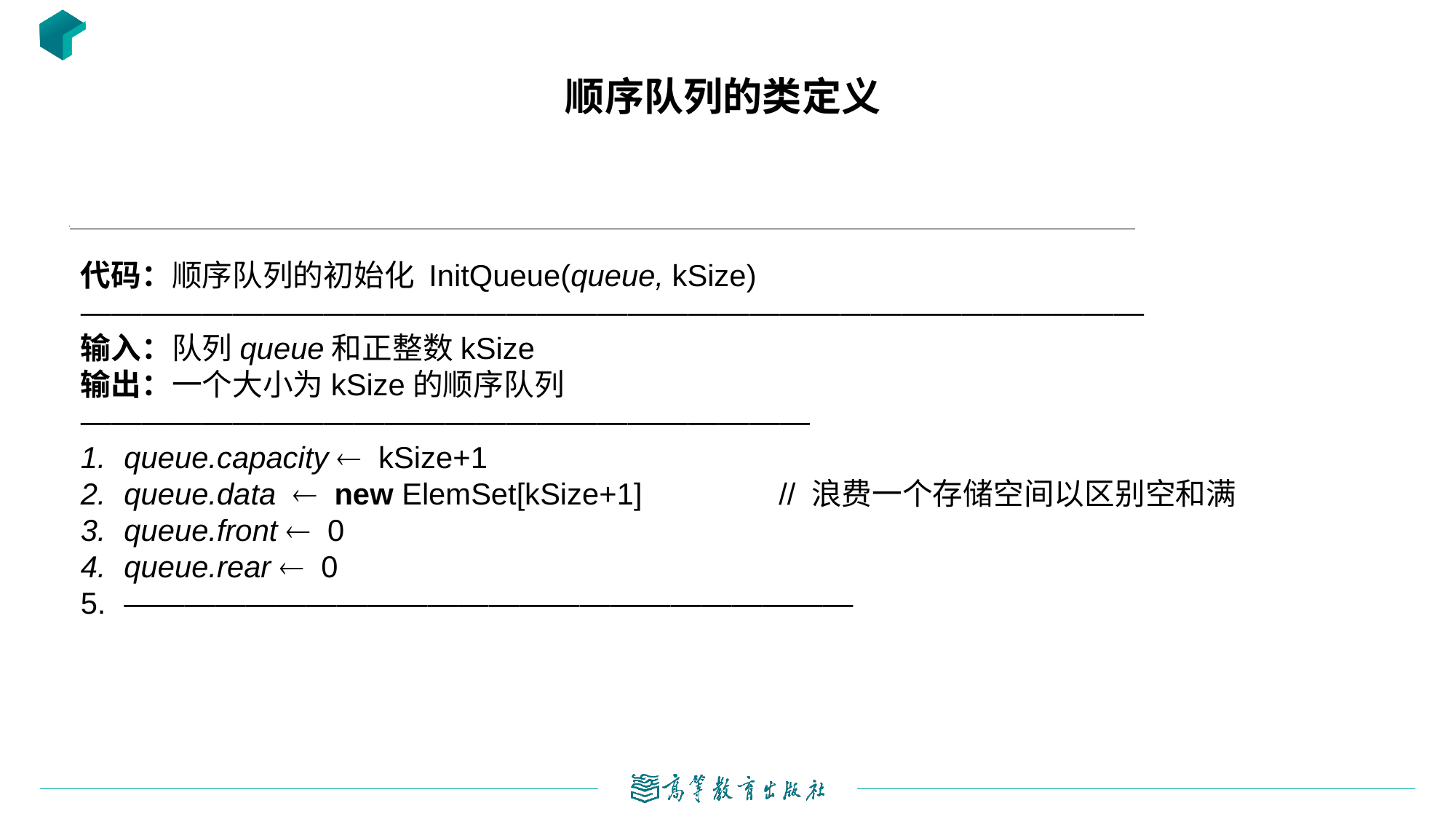

# 顺序队列的类定义
代码：顺序队列的初始化 InitQueue(queue, kSize)
———————————————————————————————————
输入：队列queue和正整数kSize
输出：一个大小为kSize的顺序队列
————————————————————————
queue.capacity ←  kSize+1
queue.data  ←  new ElemSet[kSize+1] 		// 浪费一个存储空间以区别空和满
queue.front ←  0
queue.rear ←  0
————————————————————————